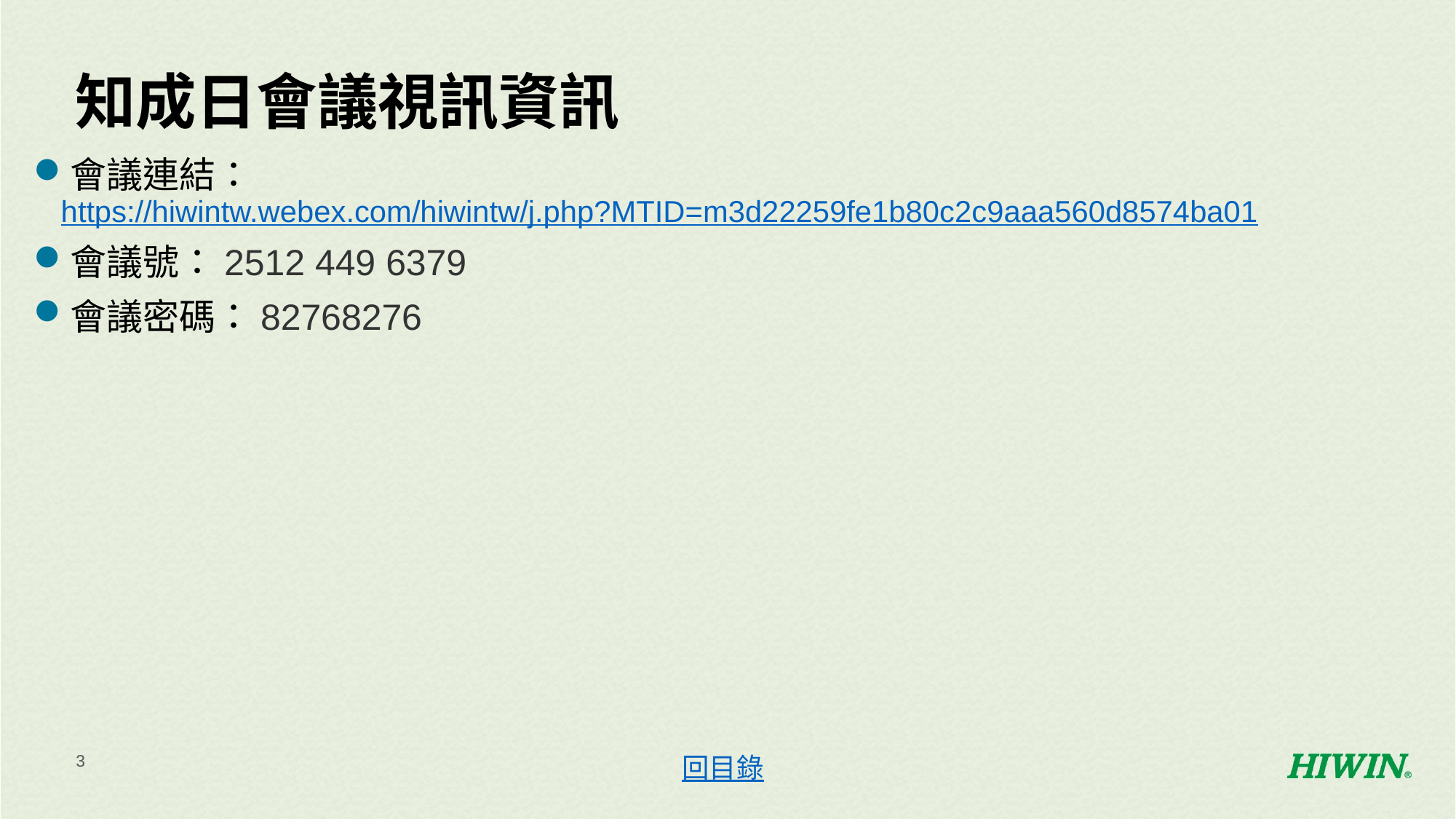

# 知成日會議視訊資訊
會議連結：https://hiwintw.webex.com/hiwintw/j.php?MTID=m3d22259fe1b80c2c9aaa560d8574ba01
會議號：2512 449 6379
會議密碼：82768276
回目錄